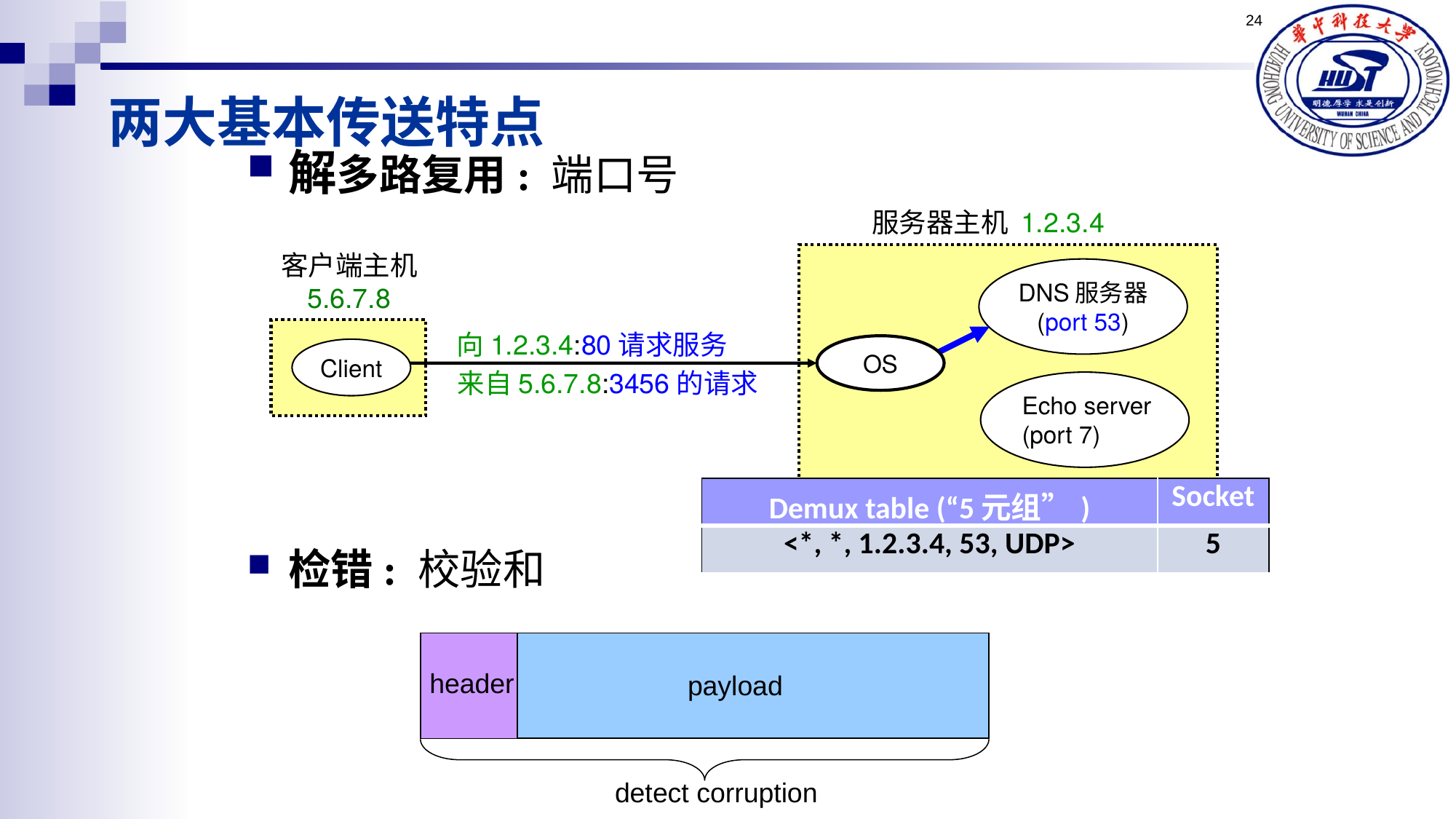

24
# 两大基本传送特点
解多路复用: 端口号

检错: 校验和
服务器主机 1.2.3.4
客户端主机
5.6.7.8

DNS服务器
(port 53)

向1.2.3.4:80请求服务

OS
Client
来自5.6.7.8:3456的请求

Echo server
(port 7)
| Demux table (“5元组”) | Socket |
| --- | --- |
| <\*, \*, 1.2.3.4, 53, UDP> | 5 |

header
payload
detect corruption